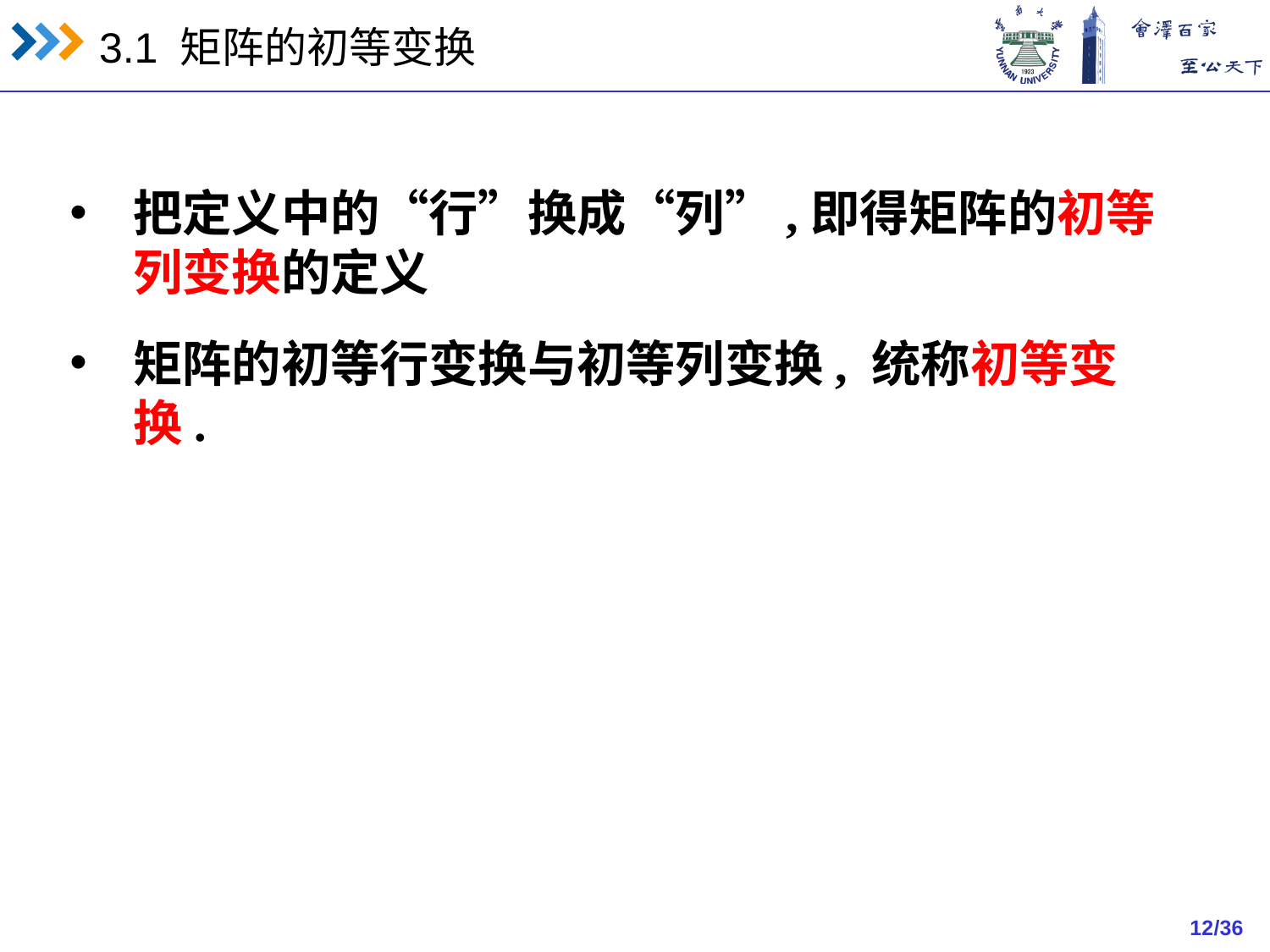

把定义中的“行”换成“列”,即得矩阵的初等列变换的定义
矩阵的初等行变换与初等列变换, 统称初等变换.